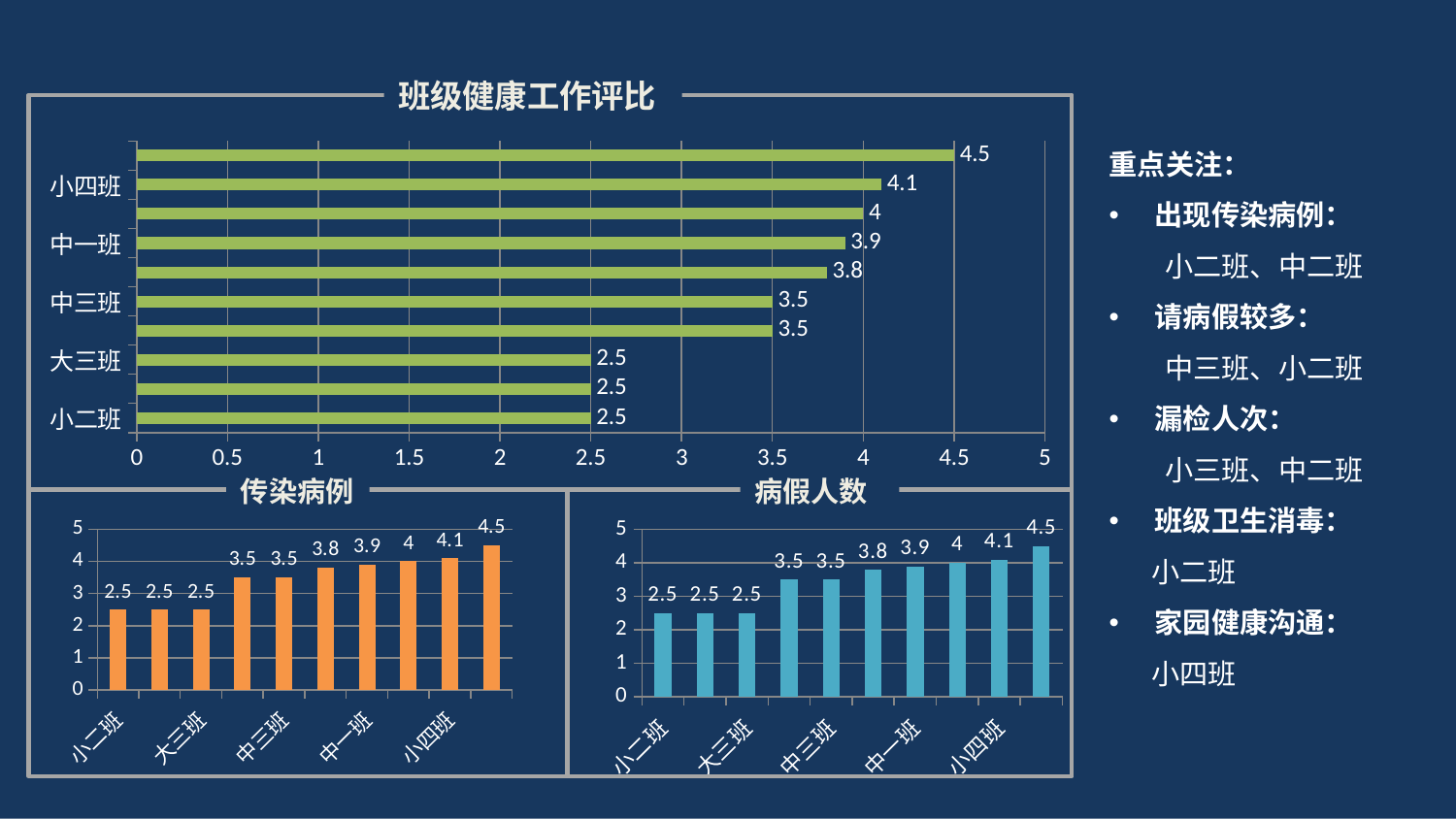

班级健康工作评比

重点关注：
出现传染病例：
 小二班、中二班
请病假较多：
 中三班、小二班
漏检人次：
 小三班、中二班
班级卫生消毒：
小二班
家园健康沟通：
小四班

### Chart

| Category | 系列 1 |
|---|---|
| 小二班 | 2.5 |
| 中二班 | 2.5 |
| 大三班 | 2.5 |
| 小三班 | 3.5 |
| 中三班 | 3.5 |
| 小一班 | 3.8 |
| 中一班 | 3.9 |
| 大二班 | 4.0 |
| 小四班 | 4.1 |
| 大一班 | 4.5 |
传染病例
病假人数

### Chart

| Category | 系列 1 |
|---|---|
| 小二班 | 2.5 |
| 中二班 | 2.5 |
| 大三班 | 2.5 |
| 小三班 | 3.5 |
| 中三班 | 3.5 |
| 小一班 | 3.8 |
| 中一班 | 3.9 |
| 大二班 | 4.0 |
| 小四班 | 4.1 |
| 大一班 | 4.5 |

### Chart

| Category | 系列 1 |
|---|---|
| 小二班 | 2.5 |
| 中二班 | 2.5 |
| 大三班 | 2.5 |
| 小三班 | 3.5 |
| 中三班 | 3.5 |
| 小一班 | 3.8 |
| 中一班 | 3.9 |
| 大二班 | 4.0 |
| 小四班 | 4.1 |
| 大一班 | 4.5 |